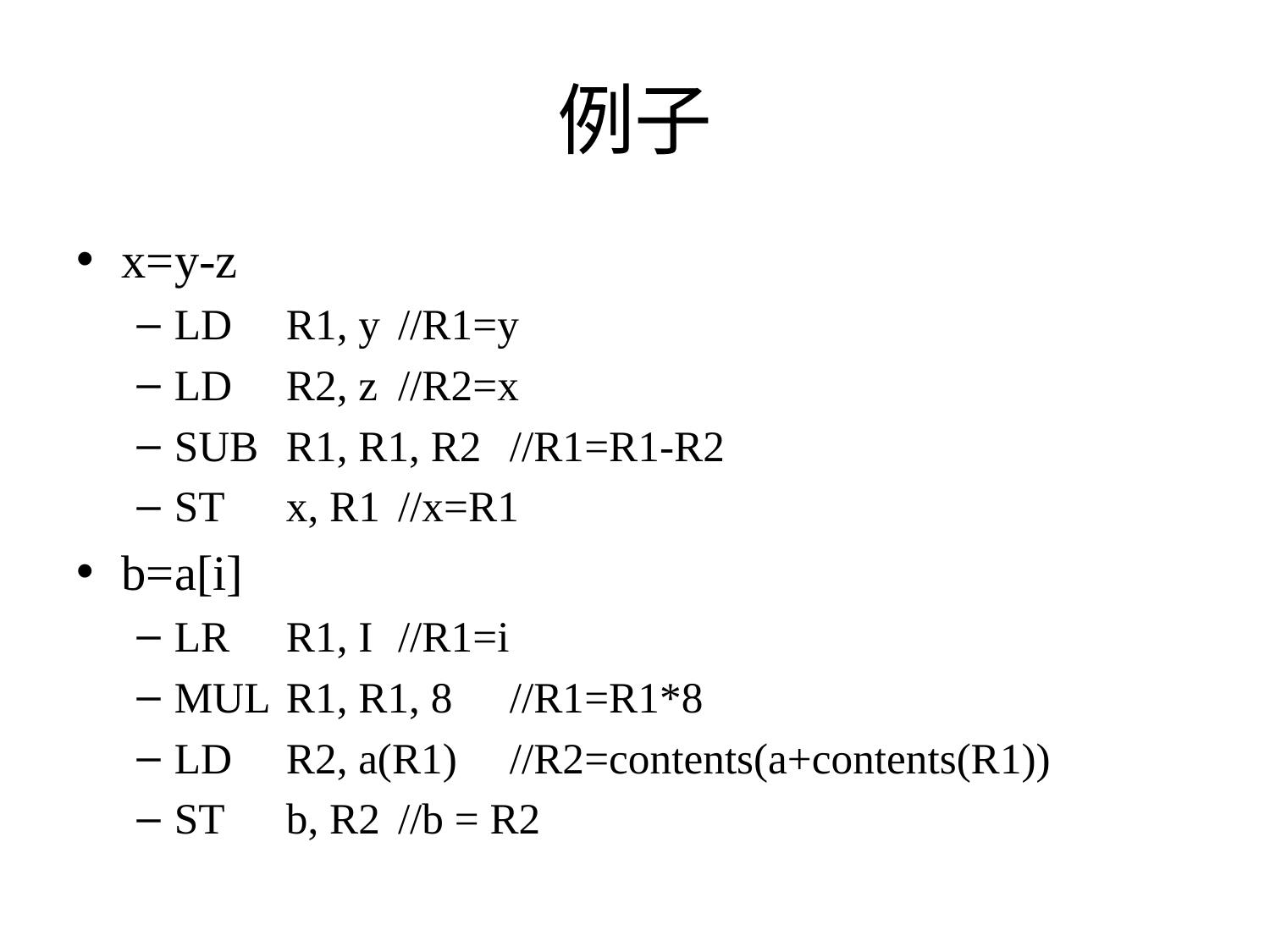

# 例子
x=y-z
LD	R1, y			//R1=y
LD	R2, z			//R2=x
SUB 	R1, R1, R2		//R1=R1-R2
ST	x, R1			//x=R1
b=a[i]
LR	R1, I		//R1=i
MUL	R1, R1, 8	//R1=R1*8
LD	R2, a(R1)	//R2=contents(a+contents(R1))
ST	b, R2		//b = R2